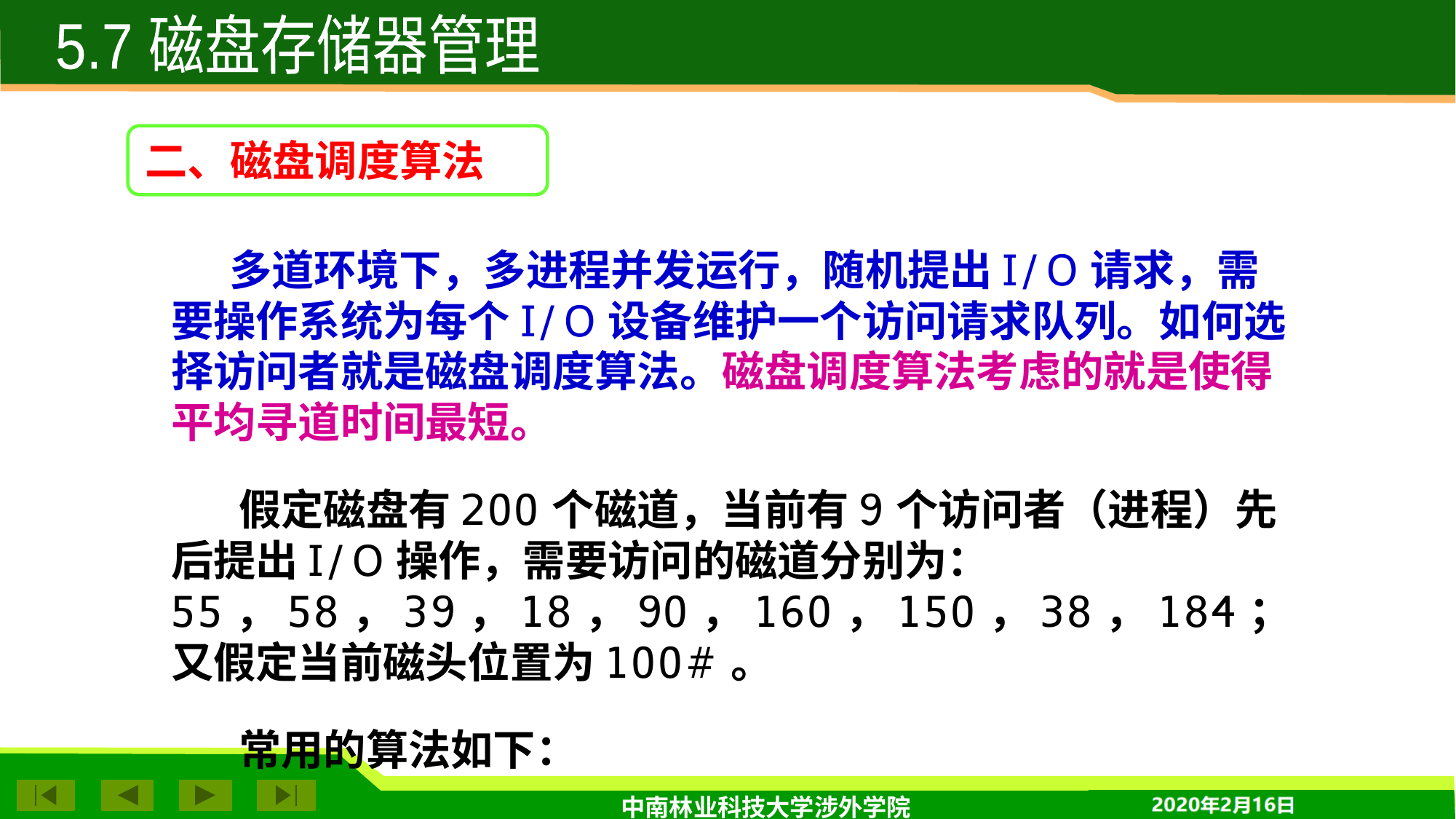

5.7 磁盘存储器管理

二、磁盘调度算法
     多道环境下，多进程并发运行，随机提出I/O请求，需要操作系统为每个I/O设备维护一个访问请求队列。如何选择访问者就是磁盘调度算法。磁盘调度算法考虑的就是使得平均寻道时间最短。
      假定磁盘有200个磁道，当前有9个访问者（进程）先后提出I/O操作，需要访问的磁道分别为：55，58，39，18，90，160，150，38，184；又假定当前磁头位置为100#。
      常用的算法如下：